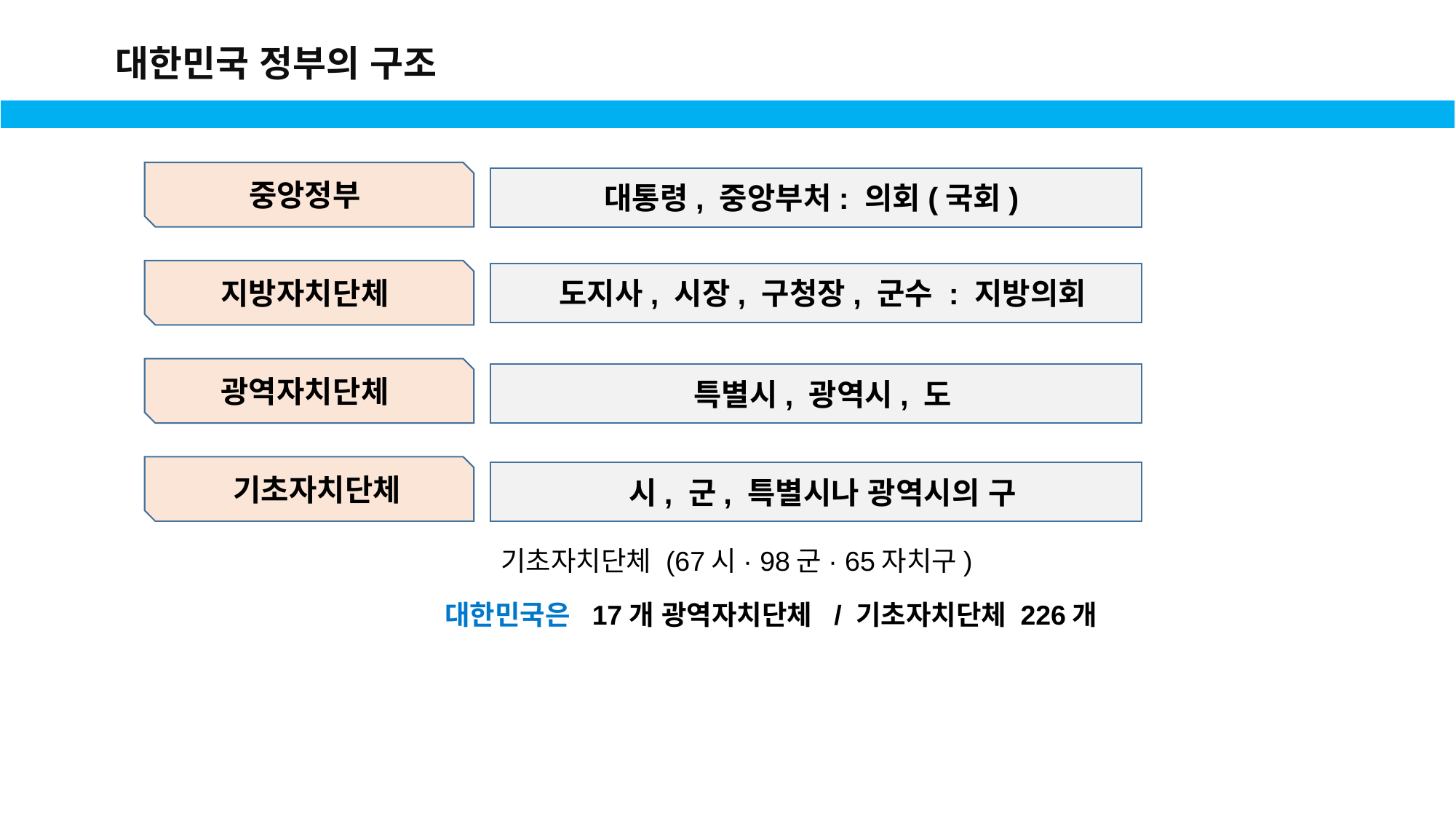

대한민국 정부의 구조

중앙정부
대통령, 중앙부처: 의회(국회)
지방자치단체
 도지사, 시장, 구청장, 군수 : 지방의회
광역자치단체
 특별시, 광역시, 도
 기초자치단체
 시, 군, 특별시나 광역시의 구
기초자치단체 (67시· 98군· 65자치구)
대한민국은  17개 광역자치단체  / 기초자치단체 226개